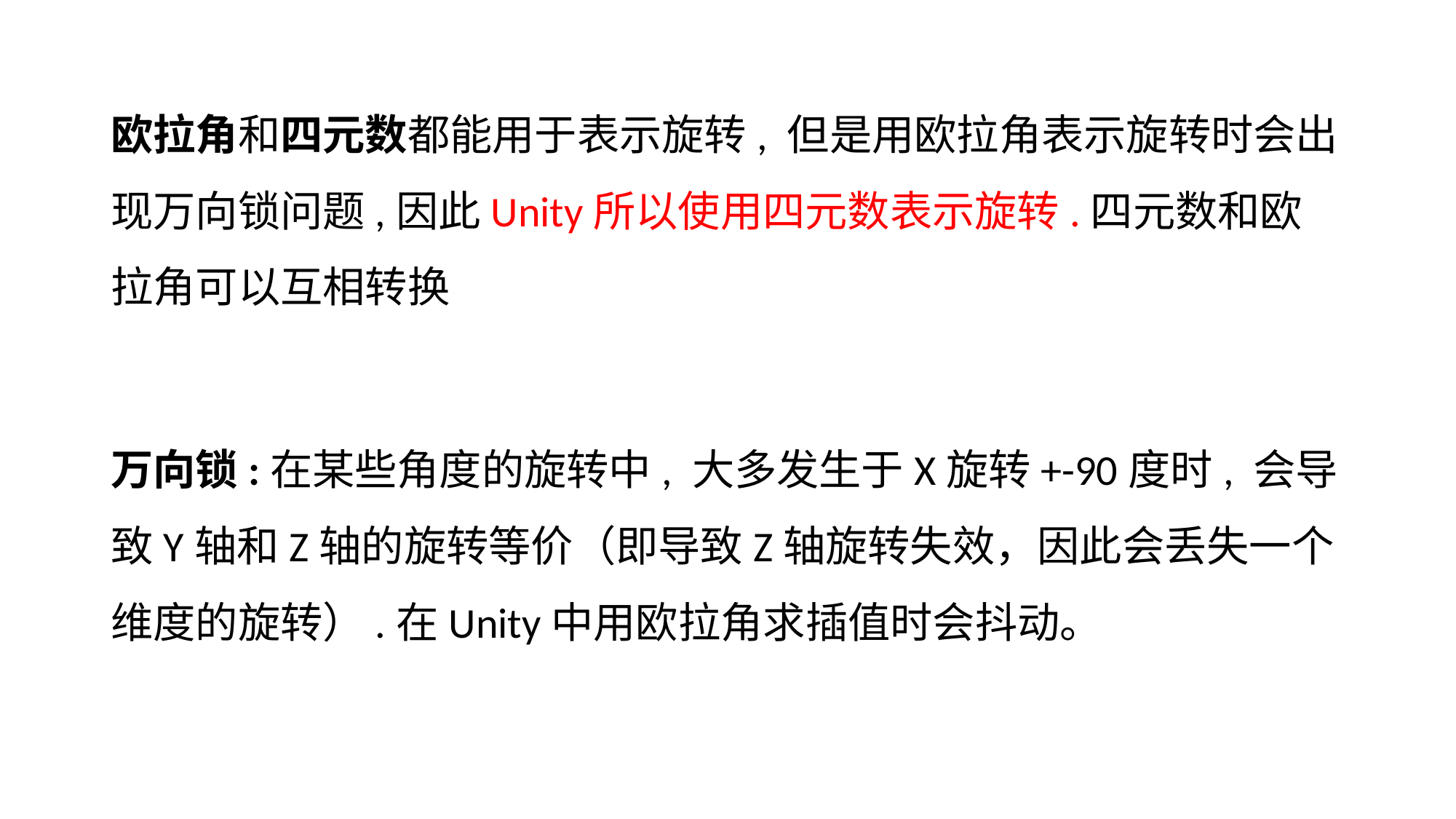

欧拉角和四元数都能用于表示旋转, 但是用欧拉角表示旋转时会出现万向锁问题,因此Unity所以使用四元数表示旋转.四元数和欧拉角可以互相转换

万向锁:在某些角度的旋转中, 大多发生于X旋转+-90度时, 会导致Y轴和Z轴的旋转等价（即导致Z轴旋转失效，因此会丢失一个维度的旋转）.在Unity中用欧拉角求插值时会抖动。